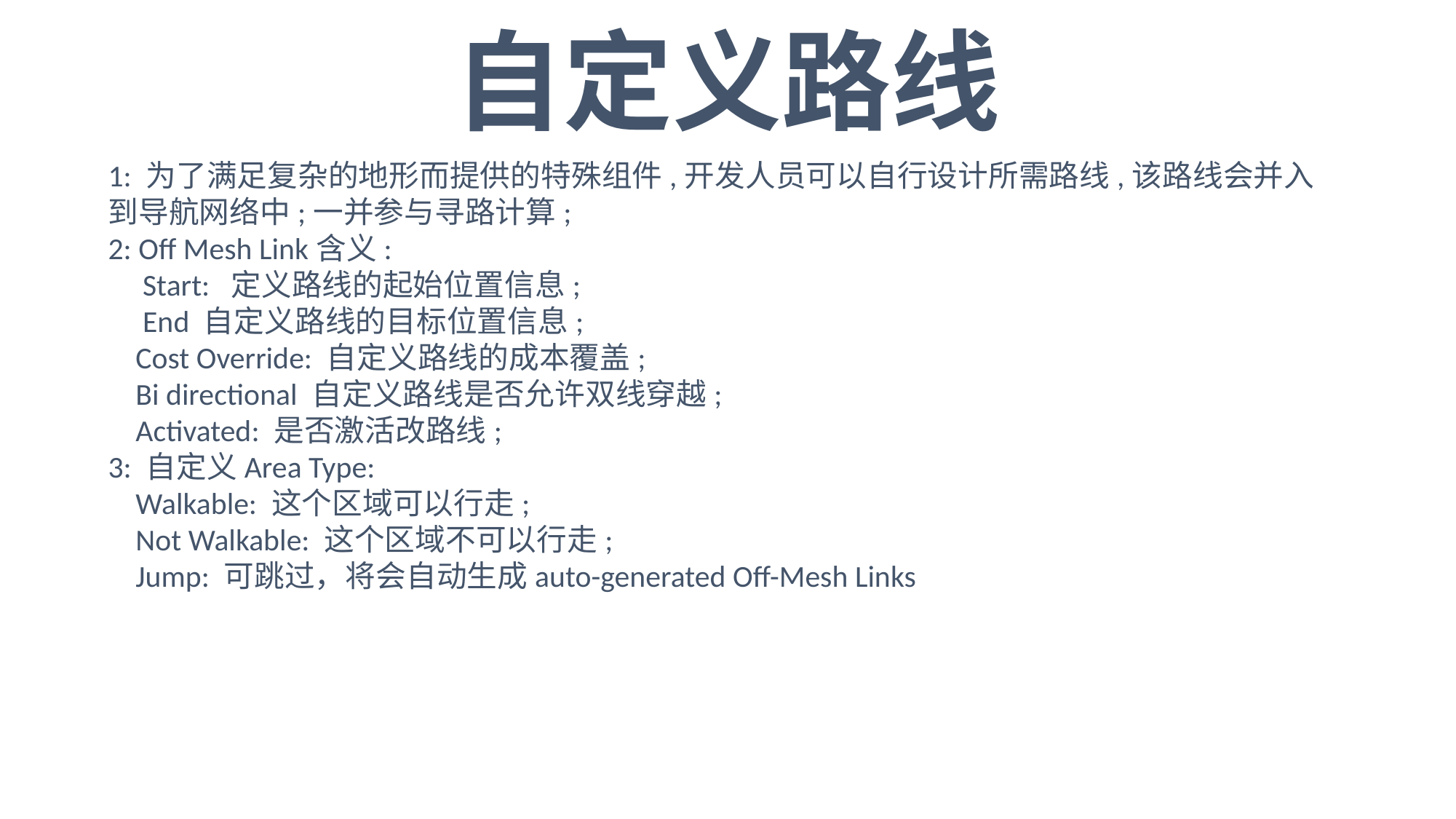

自定义路线
1: 为了满足复杂的地形而提供的特殊组件,开发人员可以自行设计所需路线,该路线会并入到导航网络中;一并参与寻路计算;
2: Off Mesh Link含义:
     Start:  定义路线的起始位置信息;
     End 自定义路线的目标位置信息;
    Cost Override: 自定义路线的成本覆盖;
    Bi directional 自定义路线是否允许双线穿越;
    Activated: 是否激活改路线;
3: 自定义Area Type:
    Walkable: 这个区域可以行走;
    Not Walkable: 这个区域不可以行走;
    Jump: 可跳过，将会自动生成auto-generated Off-Mesh Links
3